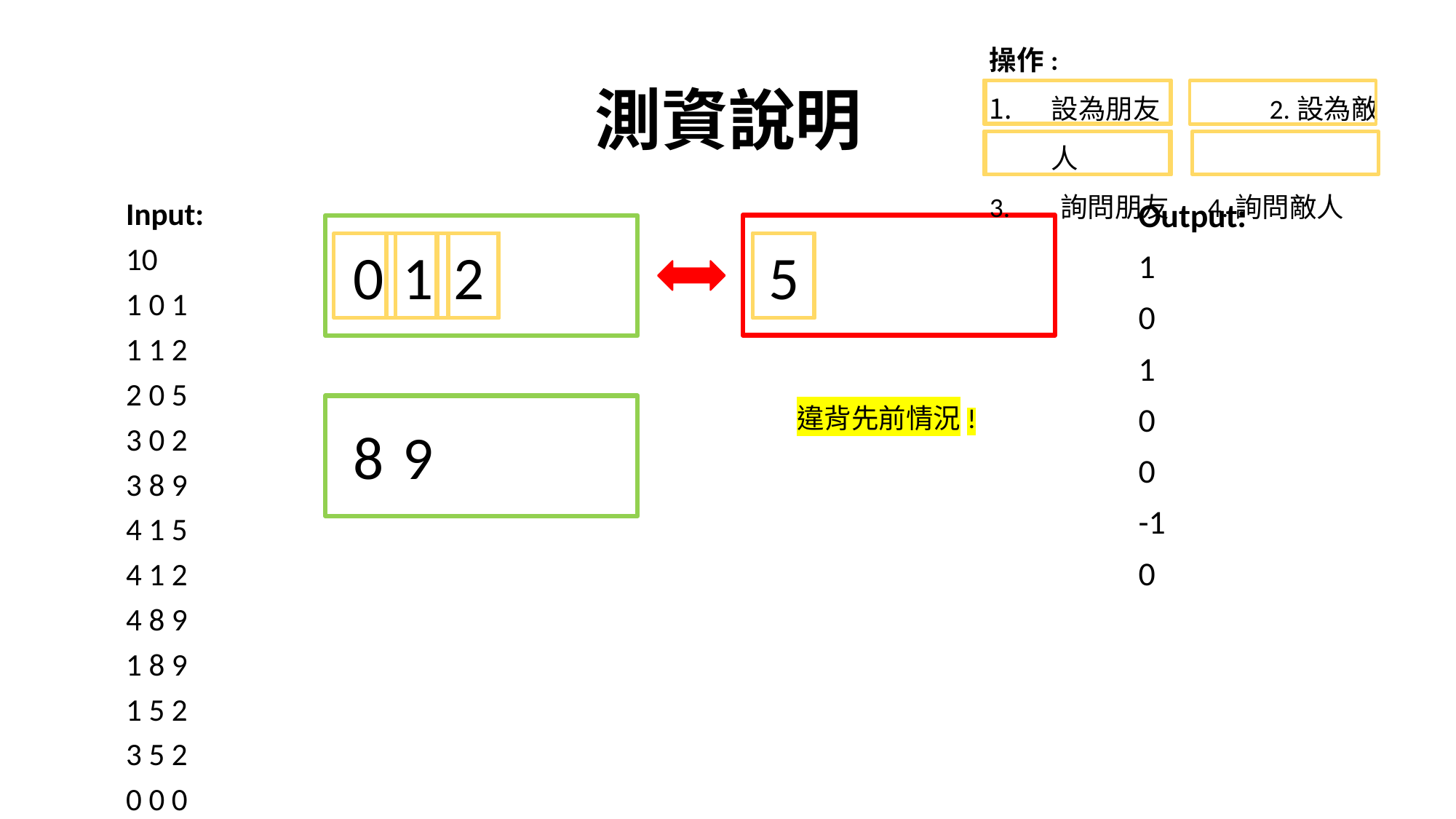

操作:
設為朋友	2.設為敵人
3.       詢問朋友	4.詢問敵人

# 測資說明

Input:
10
1 0 1
1 1 2
2 0 5
3 0 2
3 8 9
4 1 5
4 1 2
4 8 9
1 8 9
1 5 2
3 5 2
0 0 0
Output:
1
0
1
0
0
-1
0

0

1

2

5

違背先前情況!
8
9